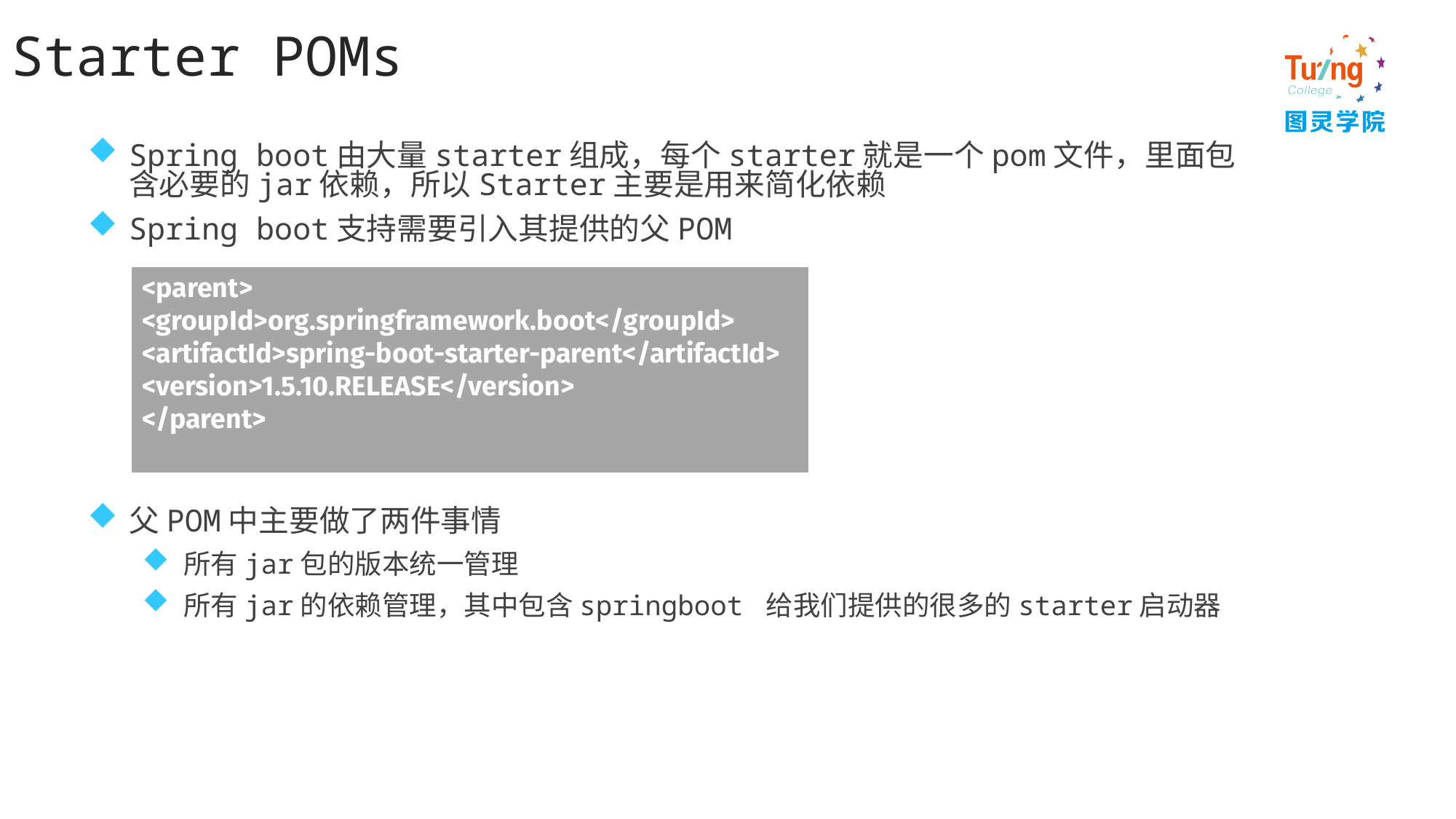

# Starter POMs
Spring boot由大量starter组成，每个starter就是一个pom文件，里面包含必要的jar依赖，所以Starter主要是用来简化依赖
Spring boot支持需要引入其提供的父POM

父POM中主要做了两件事情
所有jar包的版本统一管理
所有jar的依赖管理，其中包含springboot 给我们提供的很多的starter启动器
| <parent> <groupId>org.springframework.boot</groupId> <artifactId>spring-boot-starter-parent</artifactId> <version>1.5.10.RELEASE</version> </parent> |
| --- |